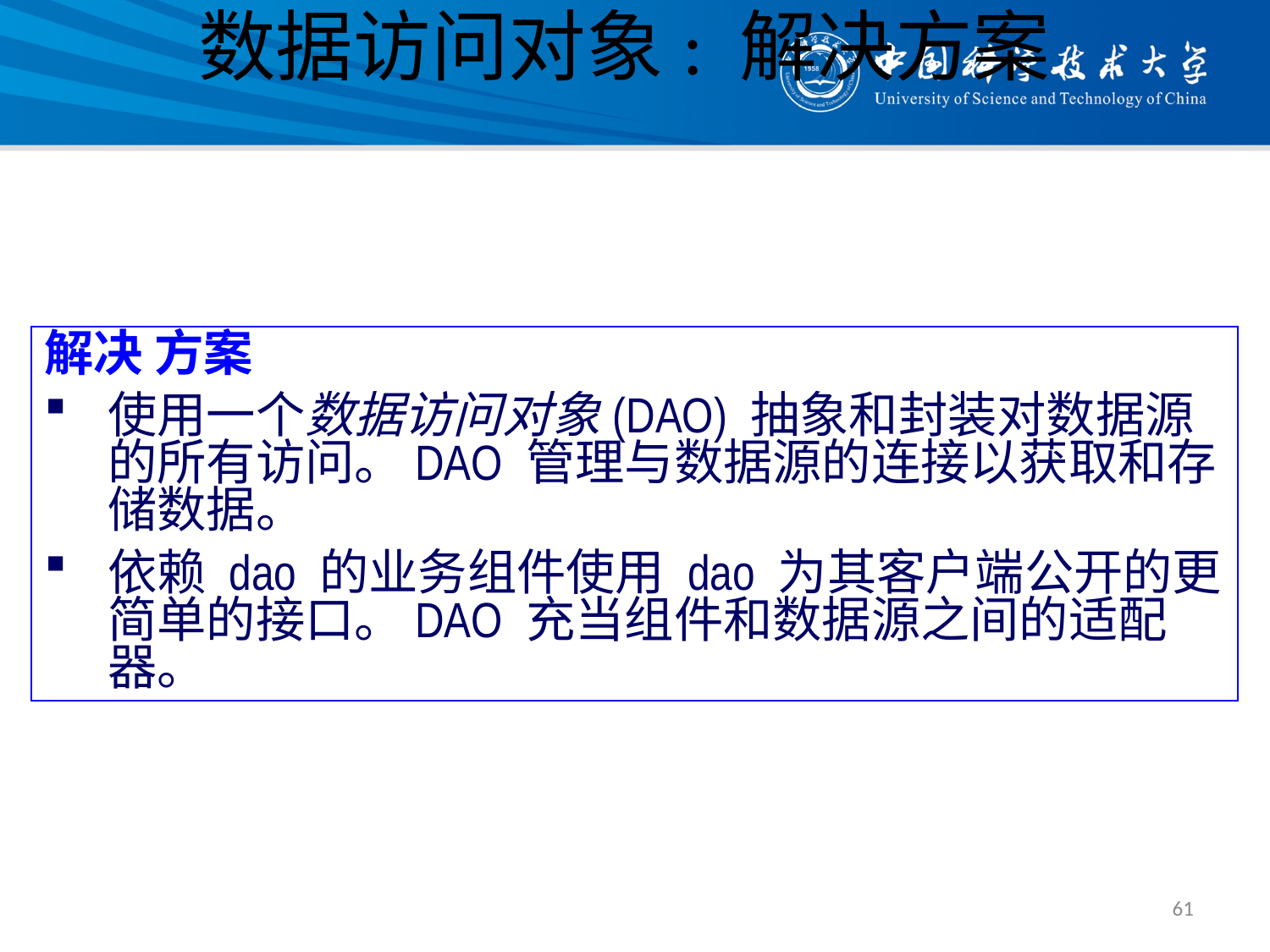

# 数据访问对象: 解决方案
解决 方案
使用一个数据访问对象(DAO) 抽象和封装对数据源的所有访问。DAO 管理与数据源的连接以获取和存储数据。
依赖 dao 的业务组件使用 dao 为其客户端公开的更简单的接口。DAO 充当组件和数据源之间的适配器。
61